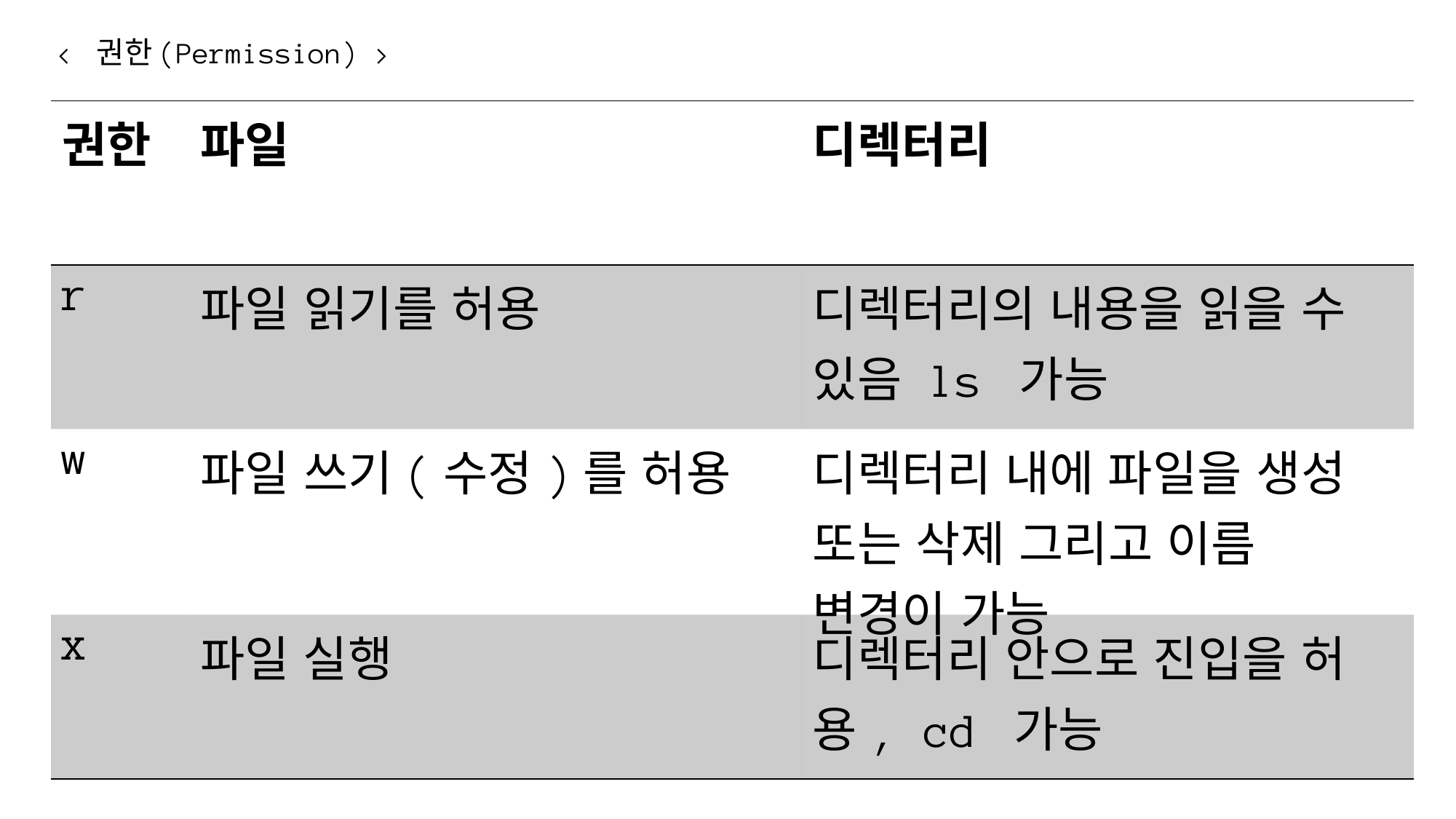

< 권한(Permission) >

| 권한 | 파일 | 디렉터리 |
| --- | --- | --- |
| r | 파일 읽기를 허용 | 디렉터리의 내용을 읽을 수 있음 ls 가능 |
| w | 파일 쓰기(수정)를 허용 | 디렉터리 내에 파일을 생성 또는 삭제 그리고 이름 변경이 가능 |
| x | 파일 실행 | 디렉터리 안으로 진입을 허용, cd 가능 |